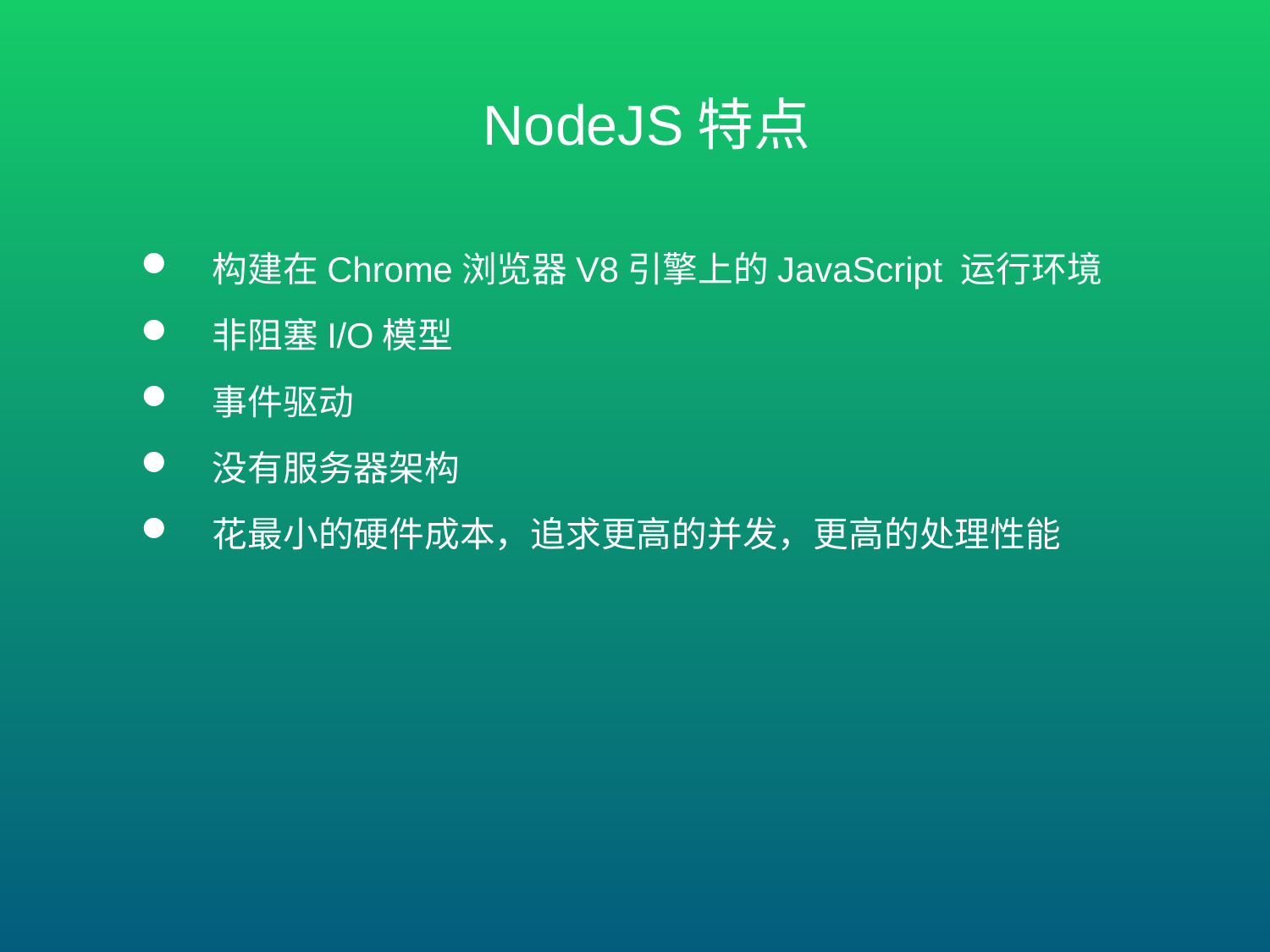

# NodeJS特点
构建在Chrome浏览器V8引擎上的JavaScript 运行环境
非阻塞I/O模型
事件驱动
没有服务器架构
花最小的硬件成本，追求更高的并发，更高的处理性能